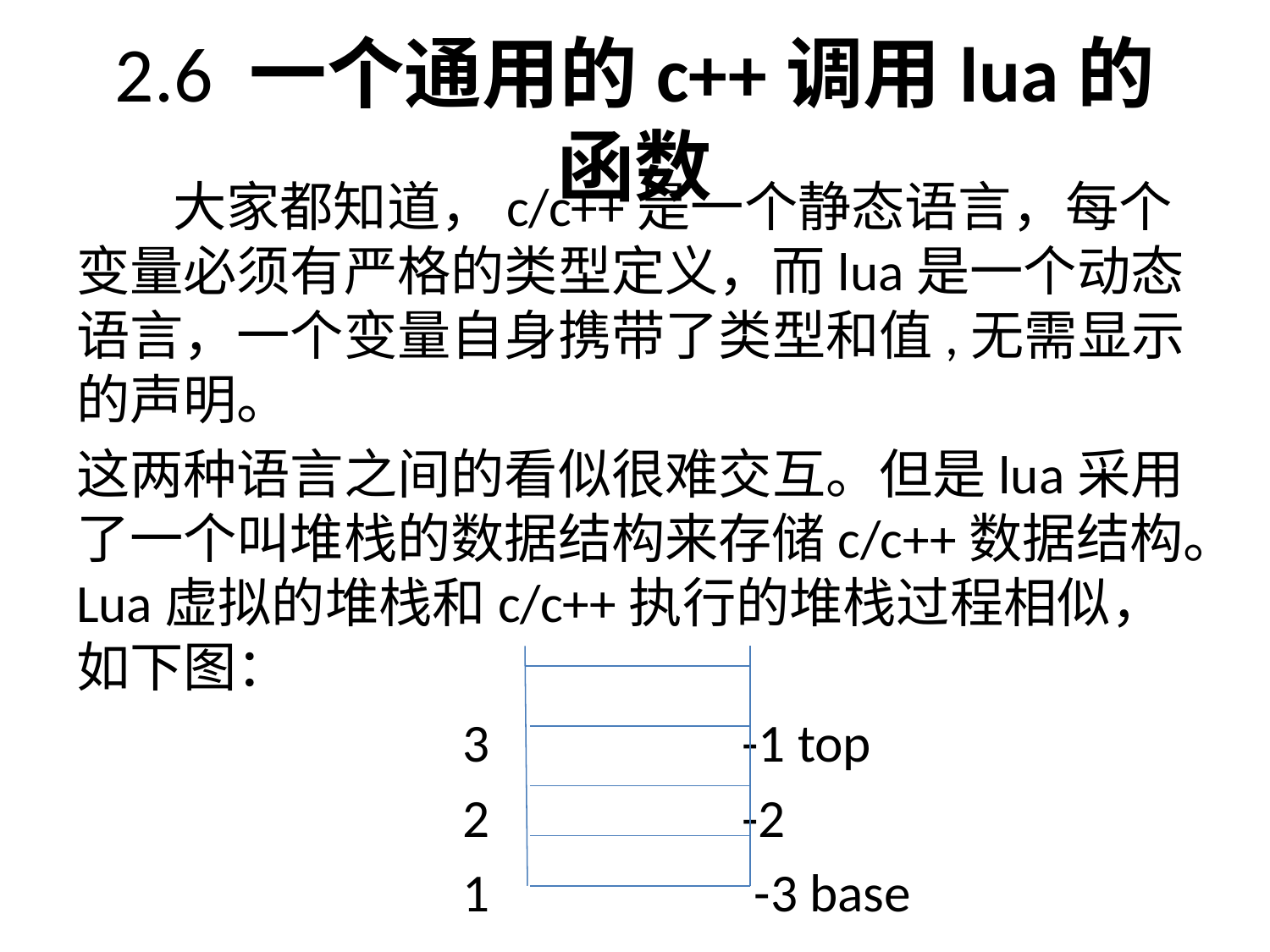

# 2.6 一个通用的c++调用lua的函数
       大家都知道，c/c++是一个静态语言，每个变量必须有严格的类型定义，而lua是一个动态语言，一个变量自身携带了类型和值,无需显示的声明。
这两种语言之间的看似很难交互。但是lua采用了一个叫堆栈的数据结构来存储c/c++数据结构。Lua虚拟的堆栈和c/c++执行的堆栈过程相似，如下图：
                                3                     -1 top
                                2                     -2
                                1                      -3 base